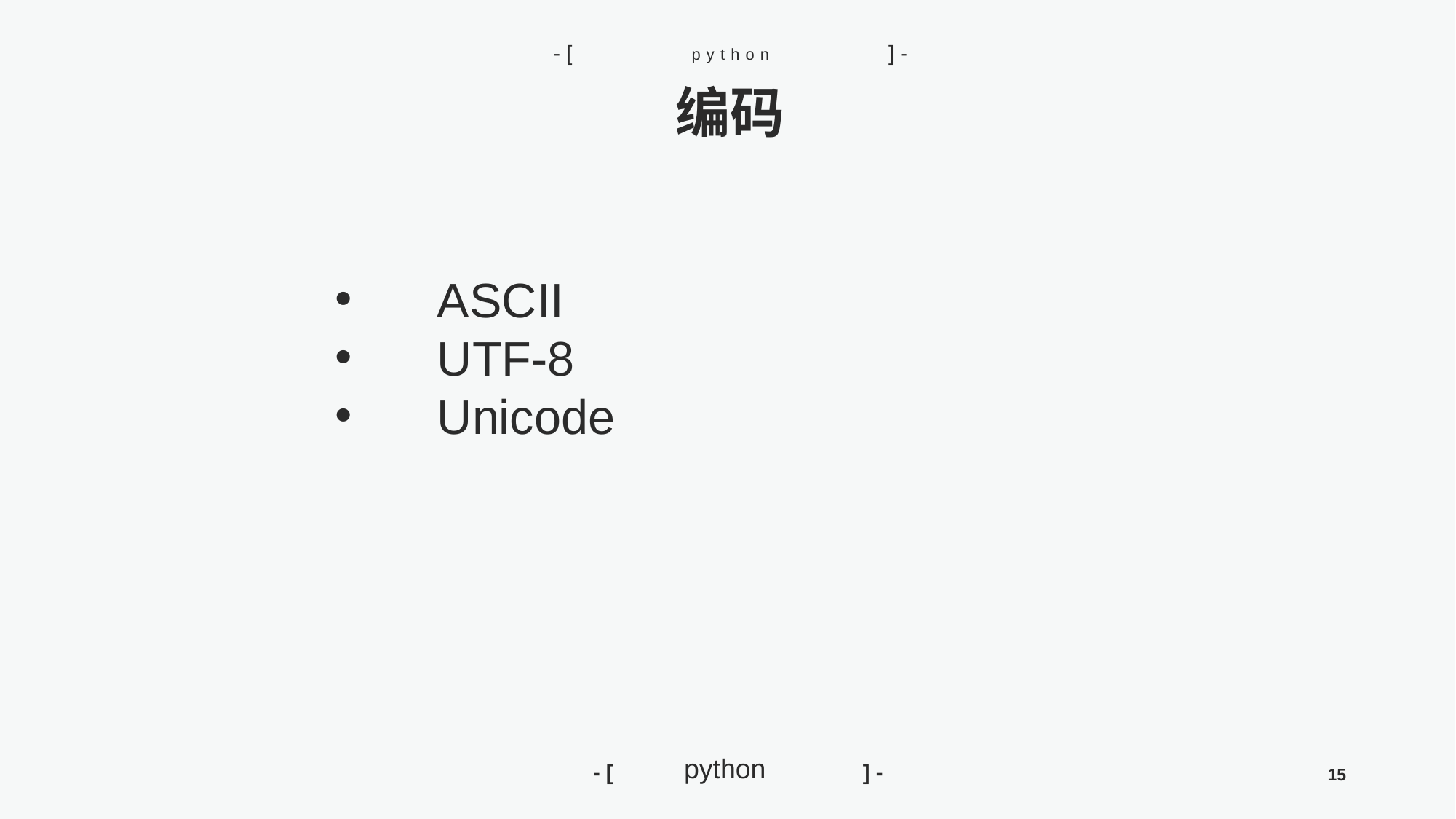

-[
]-
python
编码
ASCII
UTF-8
Unicode